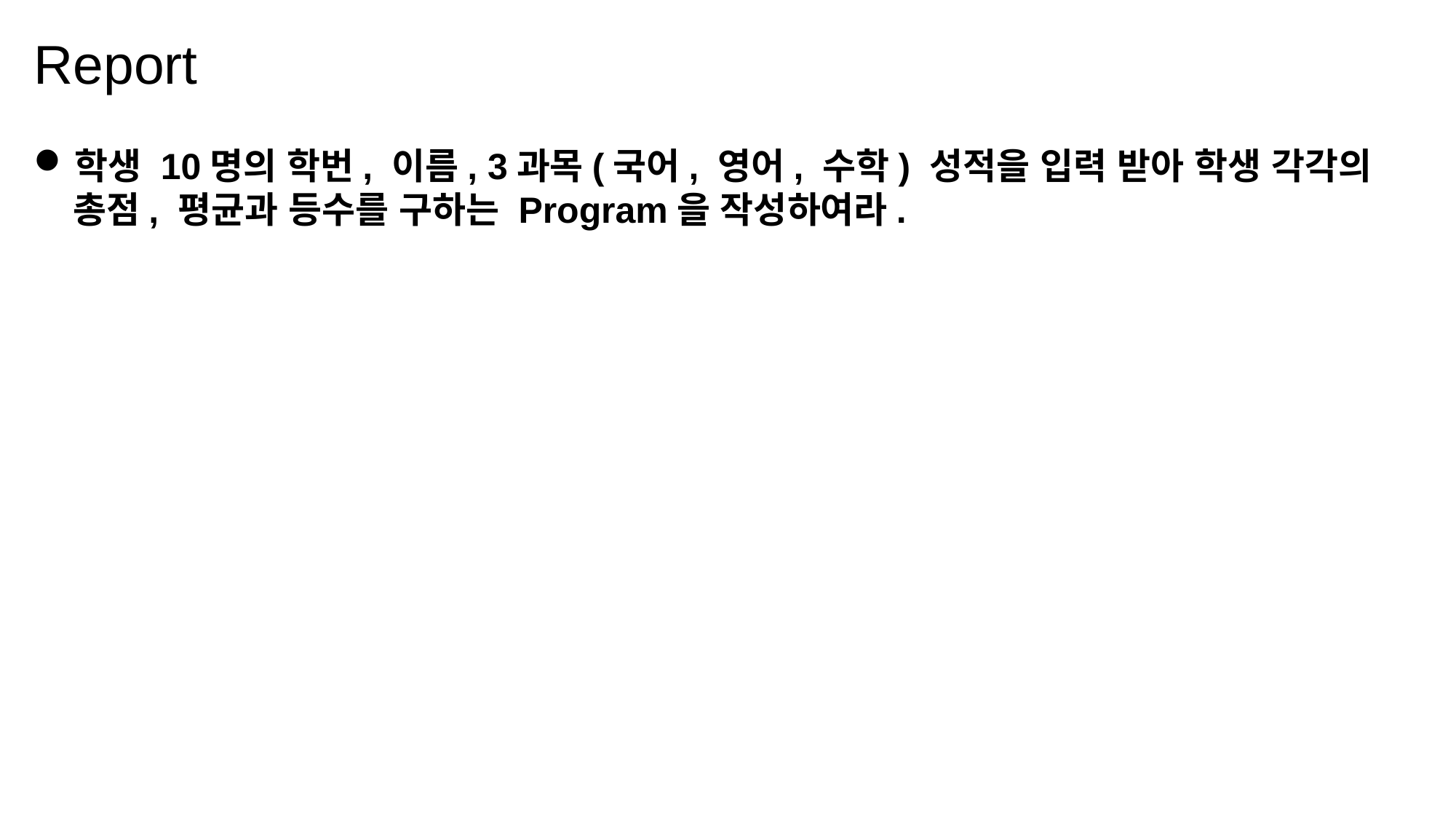

Report
학생 10명의 학번, 이름, 3과목(국어, 영어, 수학) 성적을 입력 받아 학생 각각의
   총점, 평균과 등수를 구하는 Program을 작성하여라.